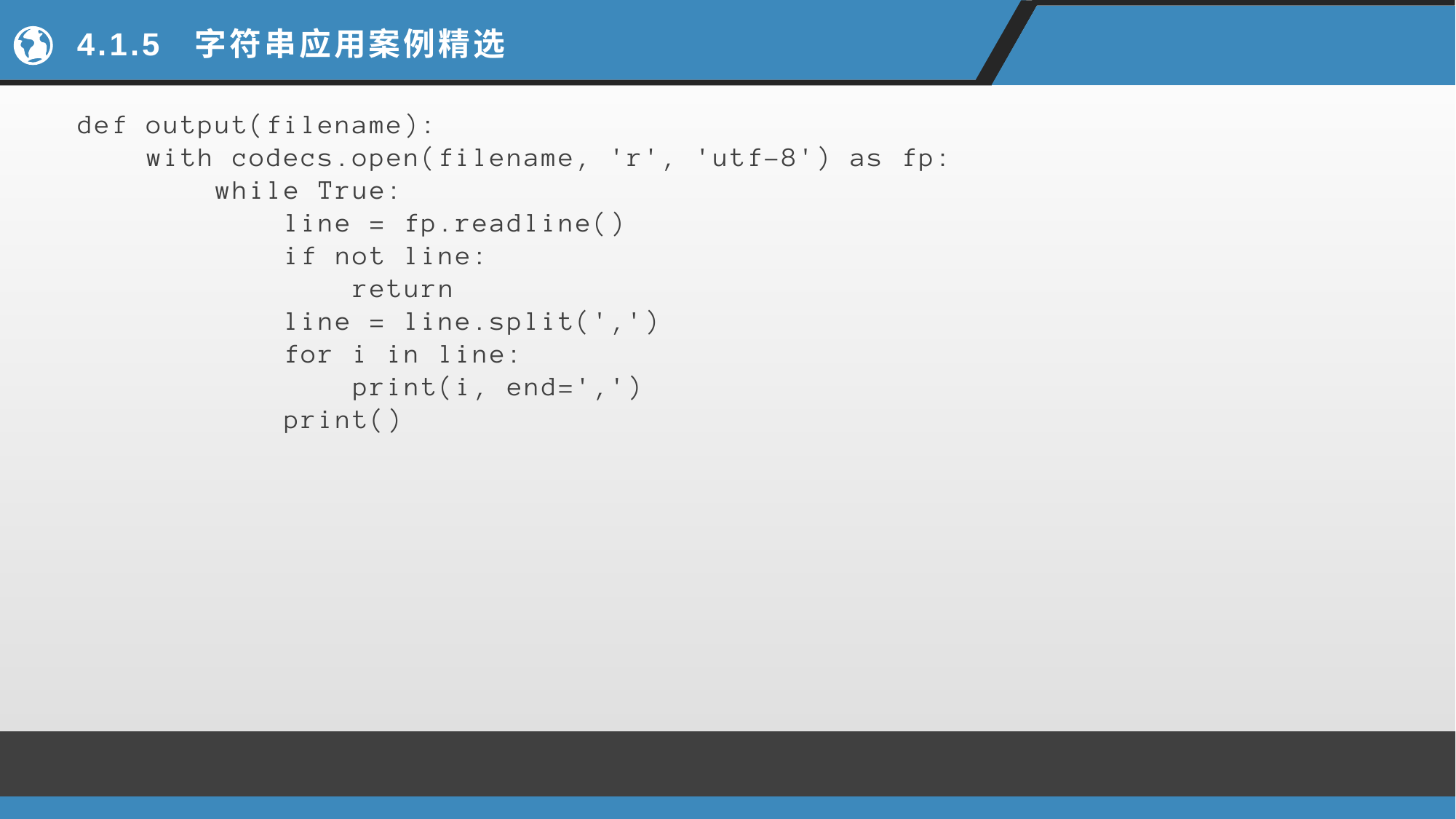

# 4.1.5  字符串应用案例精选

def output(filename):
    with codecs.open(filename, 'r', 'utf-8') as fp:
        while True:
            line = fp.readline()
            if not line:
                return
            line = line.split(',')
            for i in line:
                print(i, end=',')
            print()
60